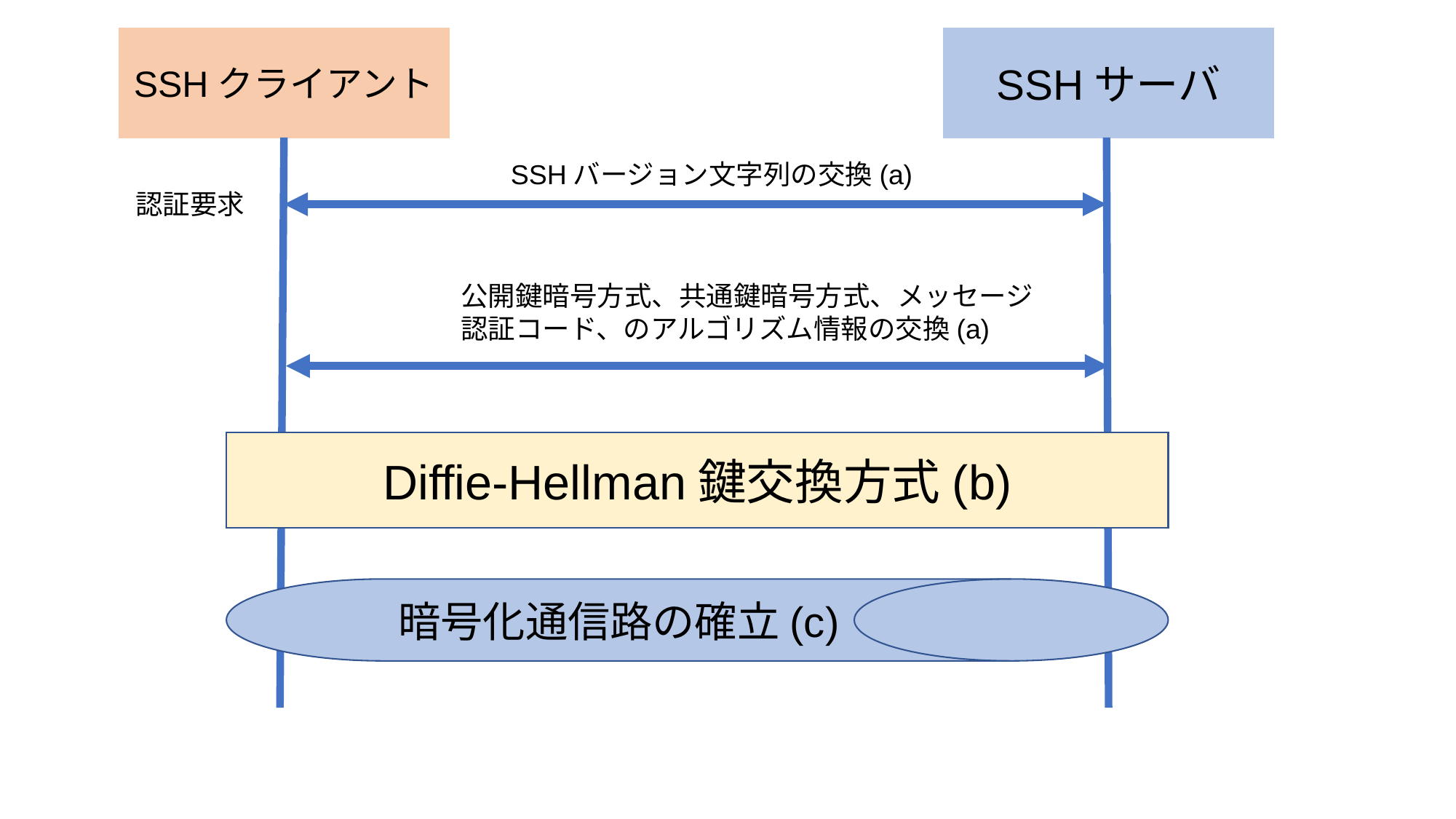

SSHクライアント
SSHサーバ
SSHバージョン文字列の交換(a)
認証要求
公開鍵暗号方式、共通鍵暗号方式、メッセージ
認証コード、のアルゴリズム情報の交換(a)
Diffie-Hellman鍵交換方式(b)
暗号化通信路の確立(c)